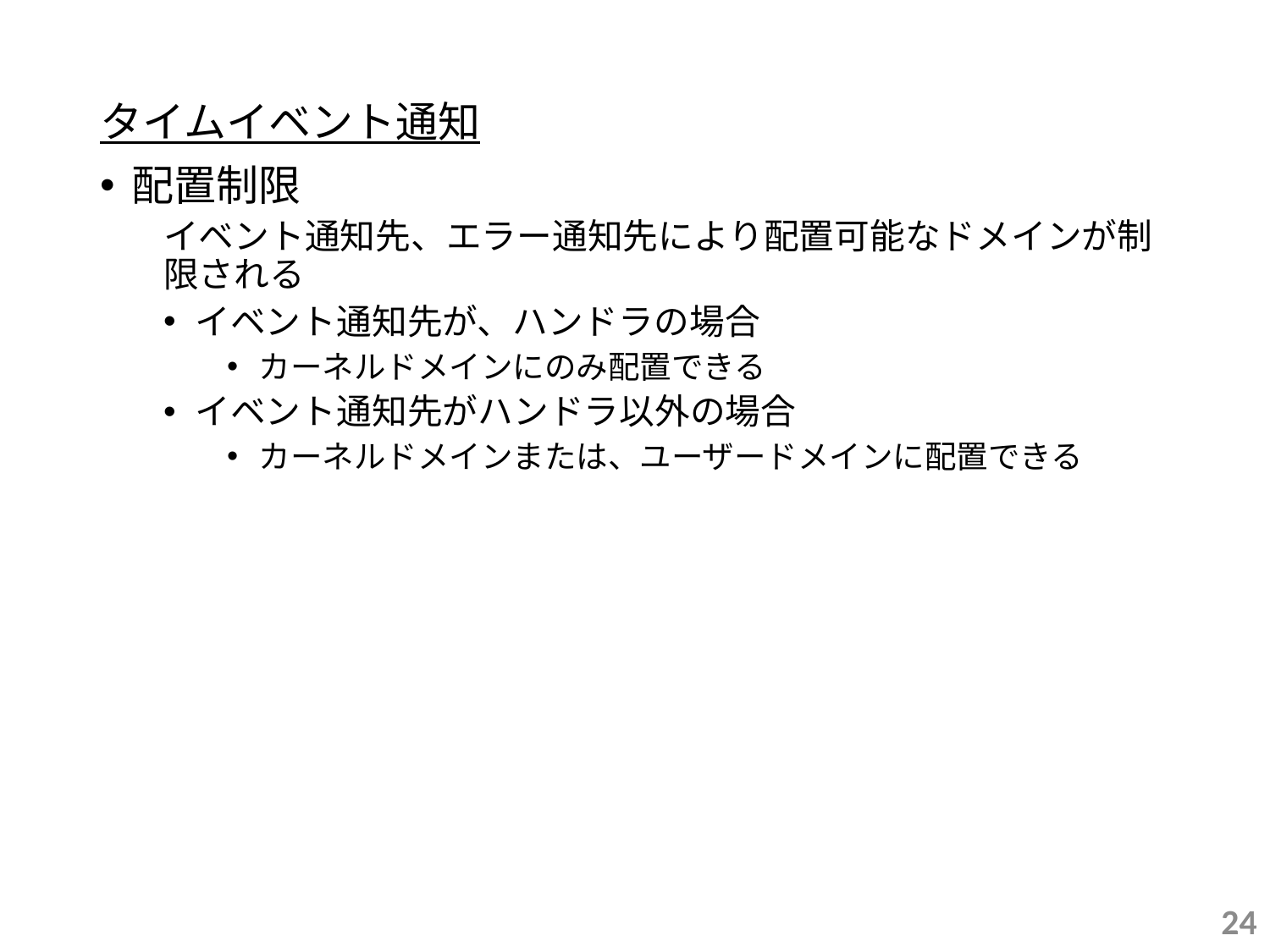

タイムイベント通知
配置制限
イベント通知先、エラー通知先により配置可能なドメインが制限される
イベント通知先が、ハンドラの場合
カーネルドメインにのみ配置できる
イベント通知先がハンドラ以外の場合
カーネルドメインまたは、ユーザードメインに配置できる

24